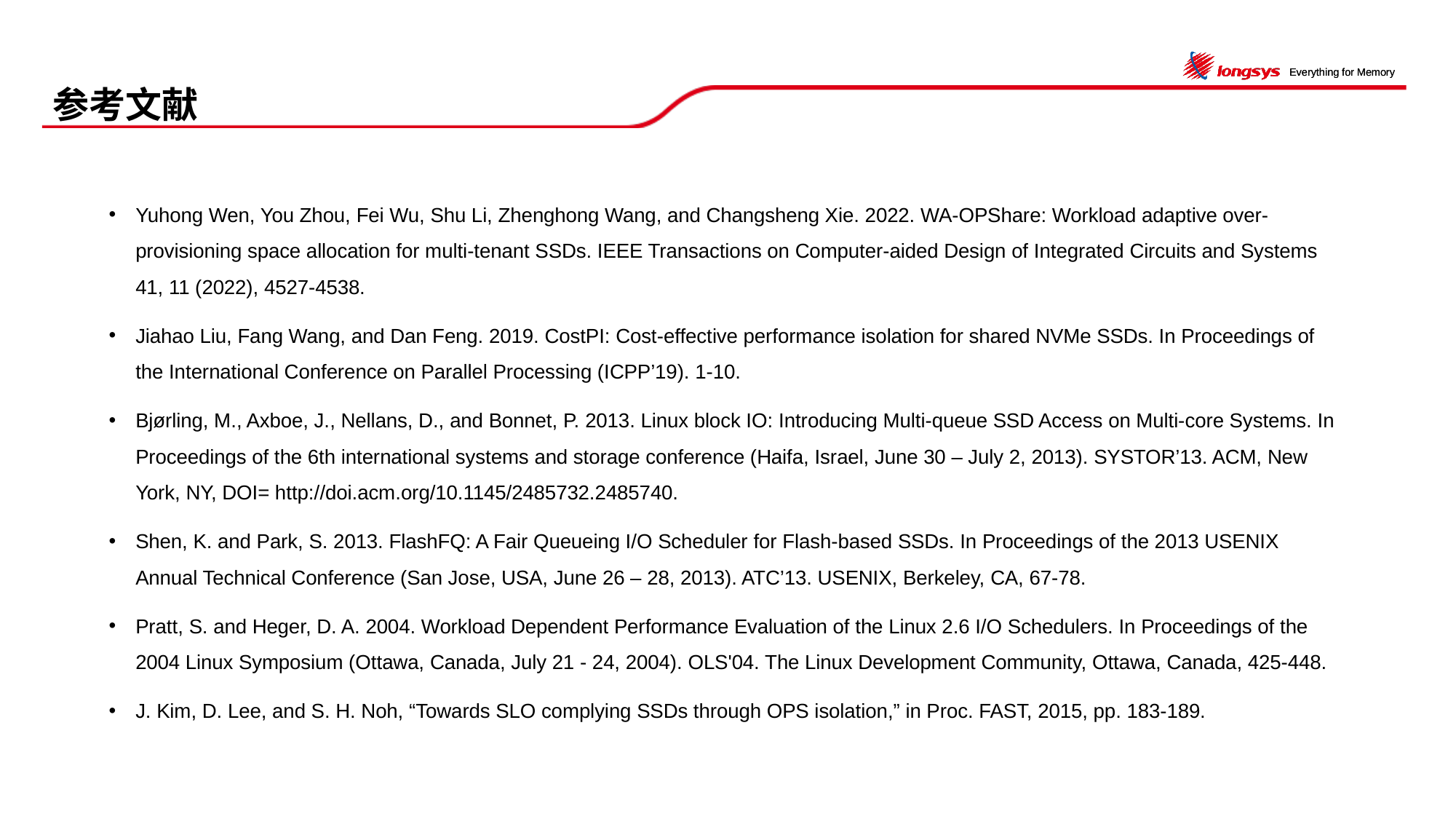

# 参考文献
Yuhong Wen, You Zhou, Fei Wu, Shu Li, Zhenghong Wang, and Changsheng Xie. 2022. WA-OPShare: Workload adaptive over-provisioning space allocation for multi-tenant SSDs. IEEE Transactions on Computer-aided Design of Integrated Circuits and Systems 41, 11 (2022), 4527-4538.
Jiahao Liu, Fang Wang, and Dan Feng. 2019. CostPI: Cost-effective performance isolation for shared NVMe SSDs. In Proceedings of the International Conference on Parallel Processing (ICPP’19). 1-10.
Bjørling, M., Axboe, J., Nellans, D., and Bonnet, P. 2013. Linux block IO: Introducing Multi-queue SSD Access on Multi-core Systems. In Proceedings of the 6th international systems and storage conference (Haifa, Israel, June 30 – July 2, 2013). SYSTOR’13. ACM, New York, NY, DOI= http://doi.acm.org/10.1145/2485732.2485740.
Shen, K. and Park, S. 2013. FlashFQ: A Fair Queueing I/O Scheduler for Flash-based SSDs. In Proceedings of the 2013 USENIX Annual Technical Conference (San Jose, USA, June 26 – 28, 2013). ATC’13. USENIX, Berkeley, CA, 67-78.
Pratt, S. and Heger, D. A. 2004. Workload Dependent Performance Evaluation of the Linux 2.6 I/O Schedulers. In Proceedings of the 2004 Linux Symposium (Ottawa, Canada, July 21 - 24, 2004). OLS'04. The Linux Development Community, Ottawa, Canada, 425-448.
J. Kim, D. Lee, and S. H. Noh, “Towards SLO complying SSDs through OPS isolation,” in Proc. FAST, 2015, pp. 183-189.